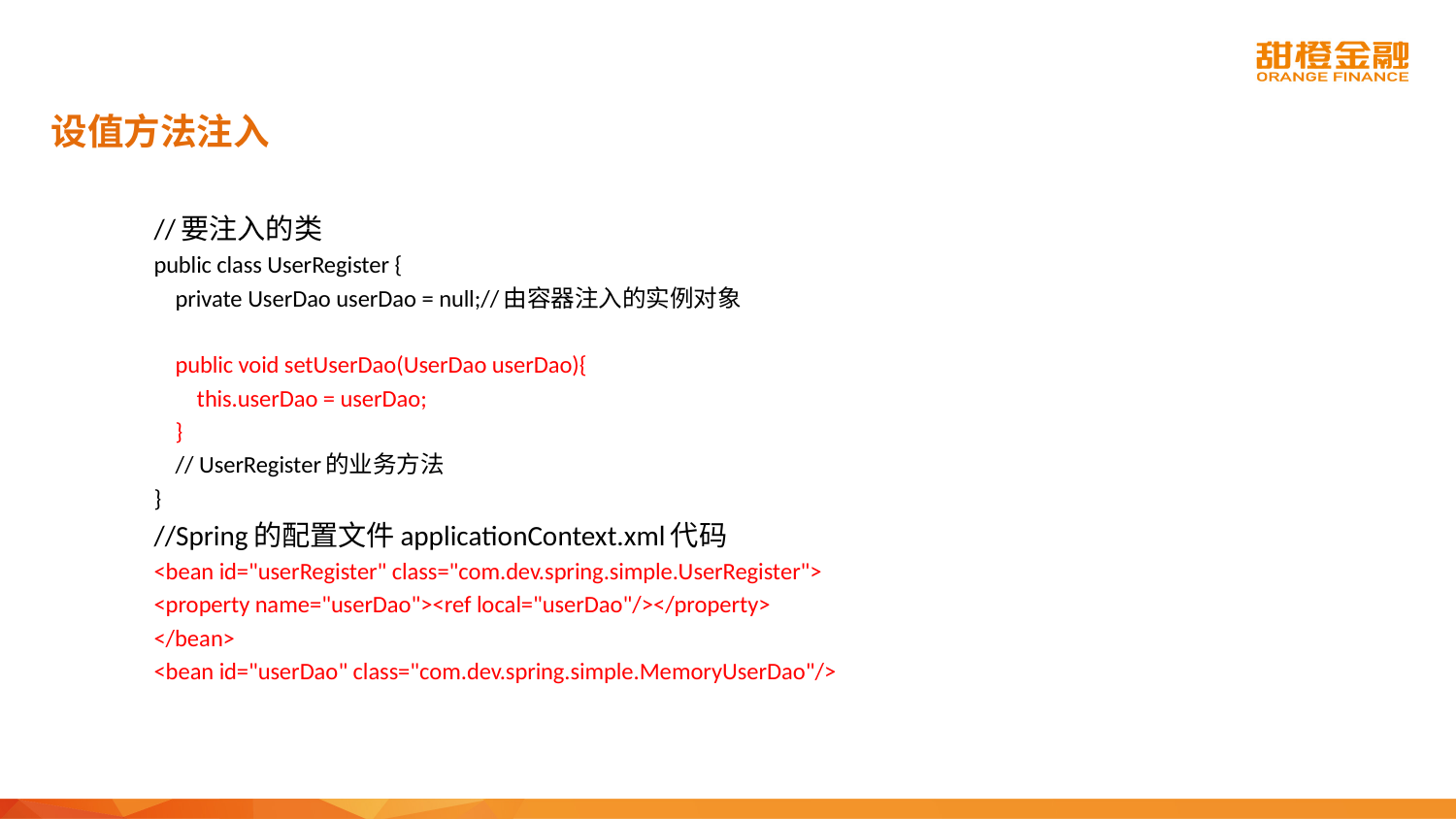

设值方法注入

//要注入的类
public class UserRegister {
    private UserDao userDao = null;//由容器注入的实例对象

    public void setUserDao(UserDao userDao){
        this.userDao = userDao;
    }
    // UserRegister的业务方法
}
//Spring的配置文件applicationContext.xml代码
<bean id="userRegister" class="com.dev.spring.simple.UserRegister">
<property name="userDao"><ref local="userDao"/></property>
</bean>
<bean id="userDao" class="com.dev.spring.simple.MemoryUserDao"/>